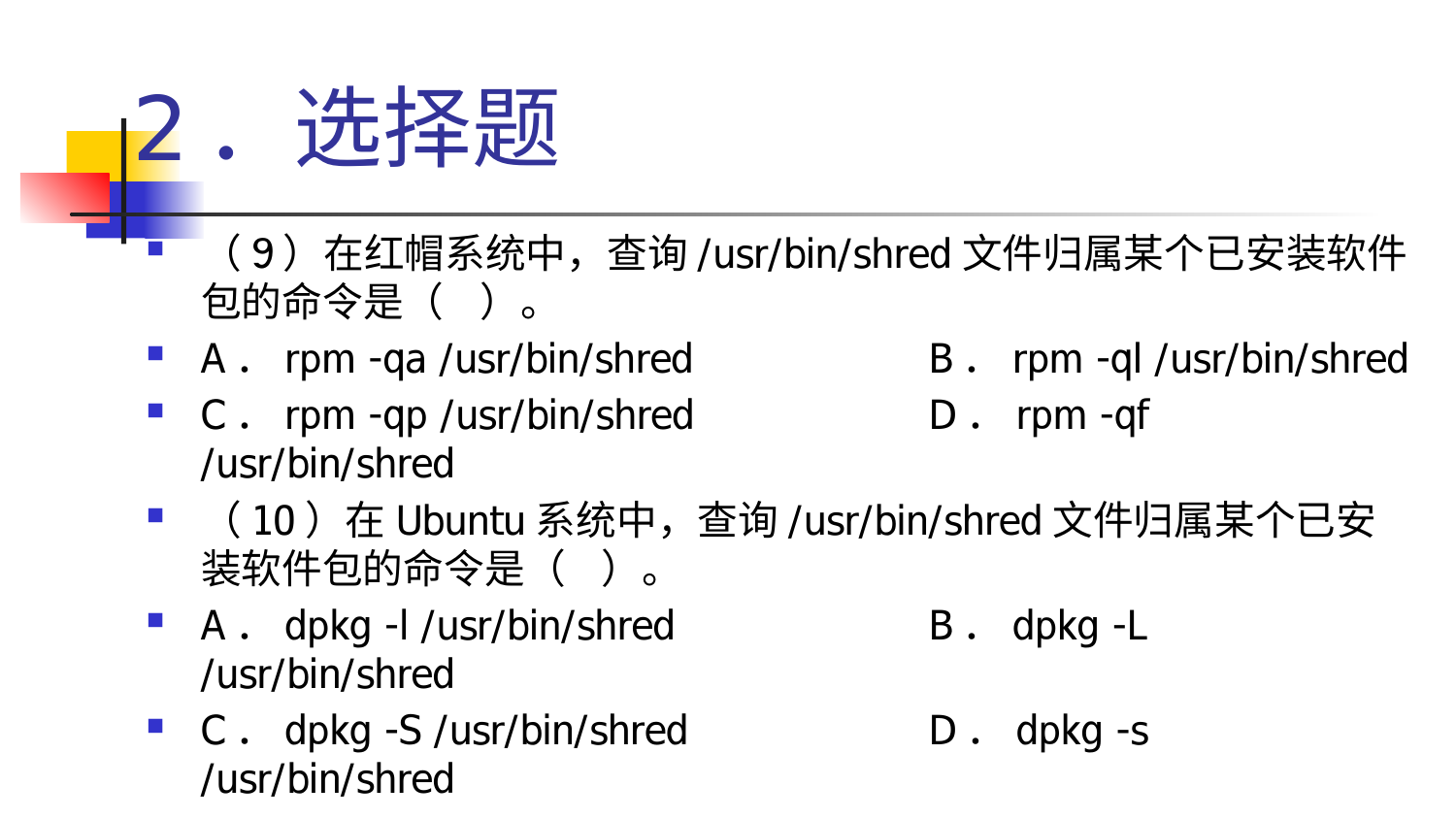

# 2．选择题
（9）在红帽系统中，查询/usr/bin/shred文件归属某个已安装软件包的命令是（    ）。
A．rpm -qa /usr/bin/shred 		B．rpm -ql /usr/bin/shred
C．rpm -qp /usr/bin/shred 		D．rpm -qf /usr/bin/shred
（10）在Ubuntu系统中，查询/usr/bin/shred文件归属某个已安装软件包的命令是（    ）。
A．dpkg -l /usr/bin/shred 		B．dpkg -L /usr/bin/shred
C．dpkg -S /usr/bin/shred 		D．dpkg -s /usr/bin/shred